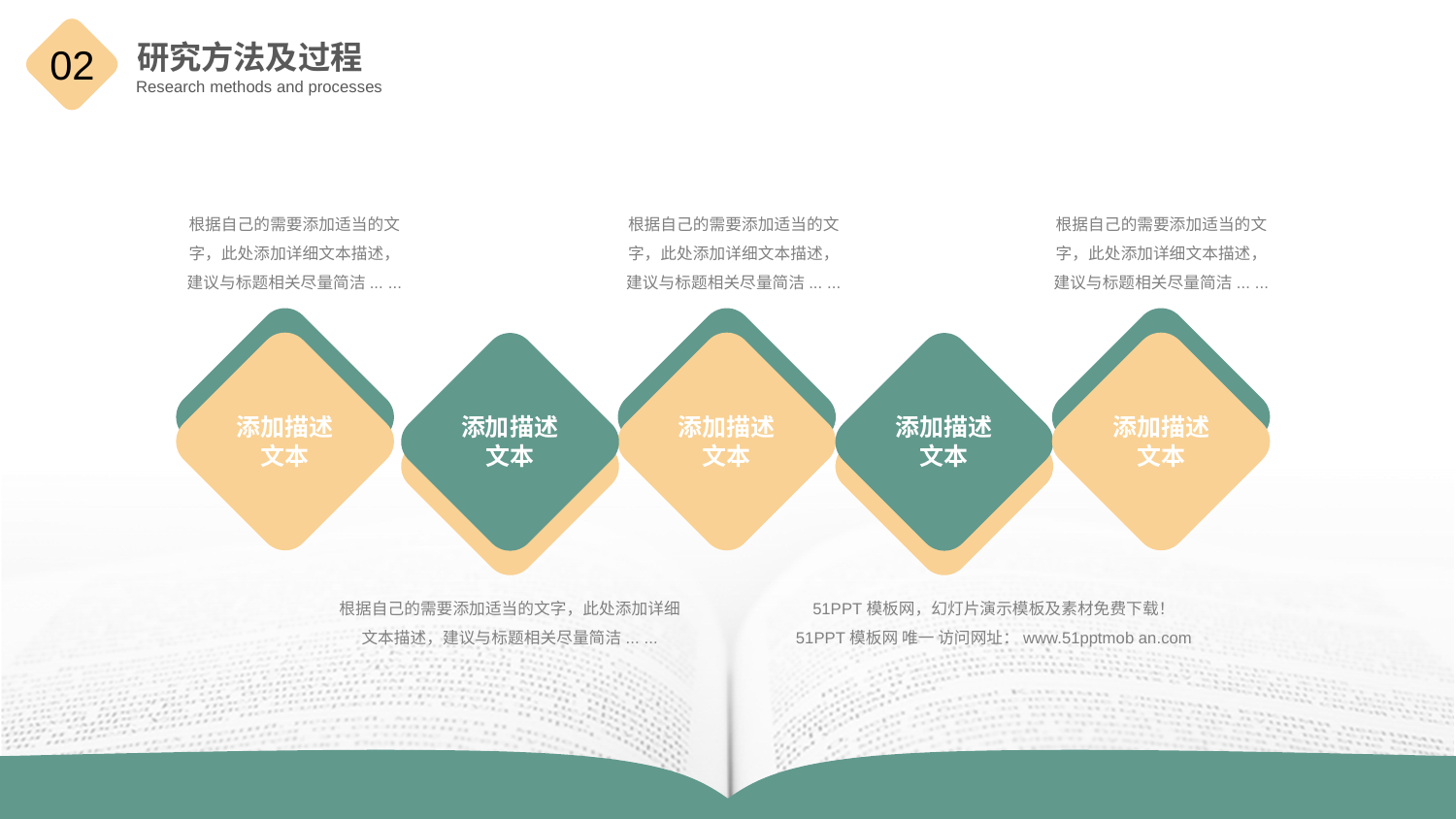

02
研究方法及过程
Research methods and processes
根据自己的需要添加适当的文字，此处添加详细文本描述，建议与标题相关尽量简洁... ...
根据自己的需要添加适当的文字，此处添加详细文本描述，建议与标题相关尽量简洁... ...
根据自己的需要添加适当的文字，此处添加详细文本描述，建议与标题相关尽量简洁... ...

添加描述文本
添加描述文本
添加描述文本
添加描述文本
添加描述文本
根据自己的需要添加适当的文字，此处添加详细文本描述，建议与标题相关尽量简洁... ...
51PPT模板网，幻灯片演示模板及素材免费下载！
51PPT模板网 唯一 访问网址：www.51pptmob an.com